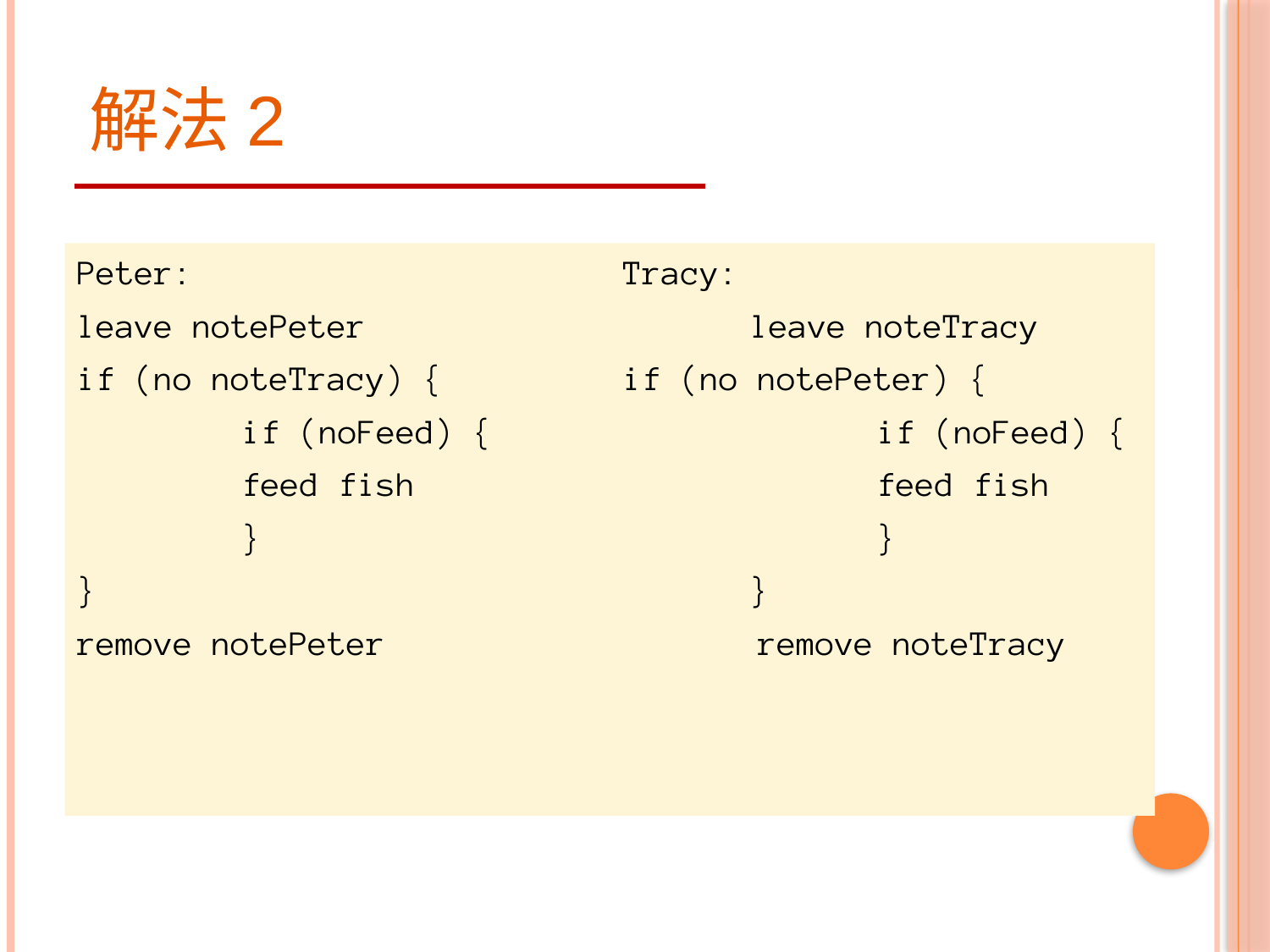

# 解法2
Peter: 				Tracy:
leave notePeter 			leave noteTracy
if (no noteTracy) { 		if (no notePeter) {
   	if (noFeed) { 			if (noFeed) {
    	feed fish 				feed fish
     	} 				     	}
} 					}
remove notePeter 		       remove noteTracy